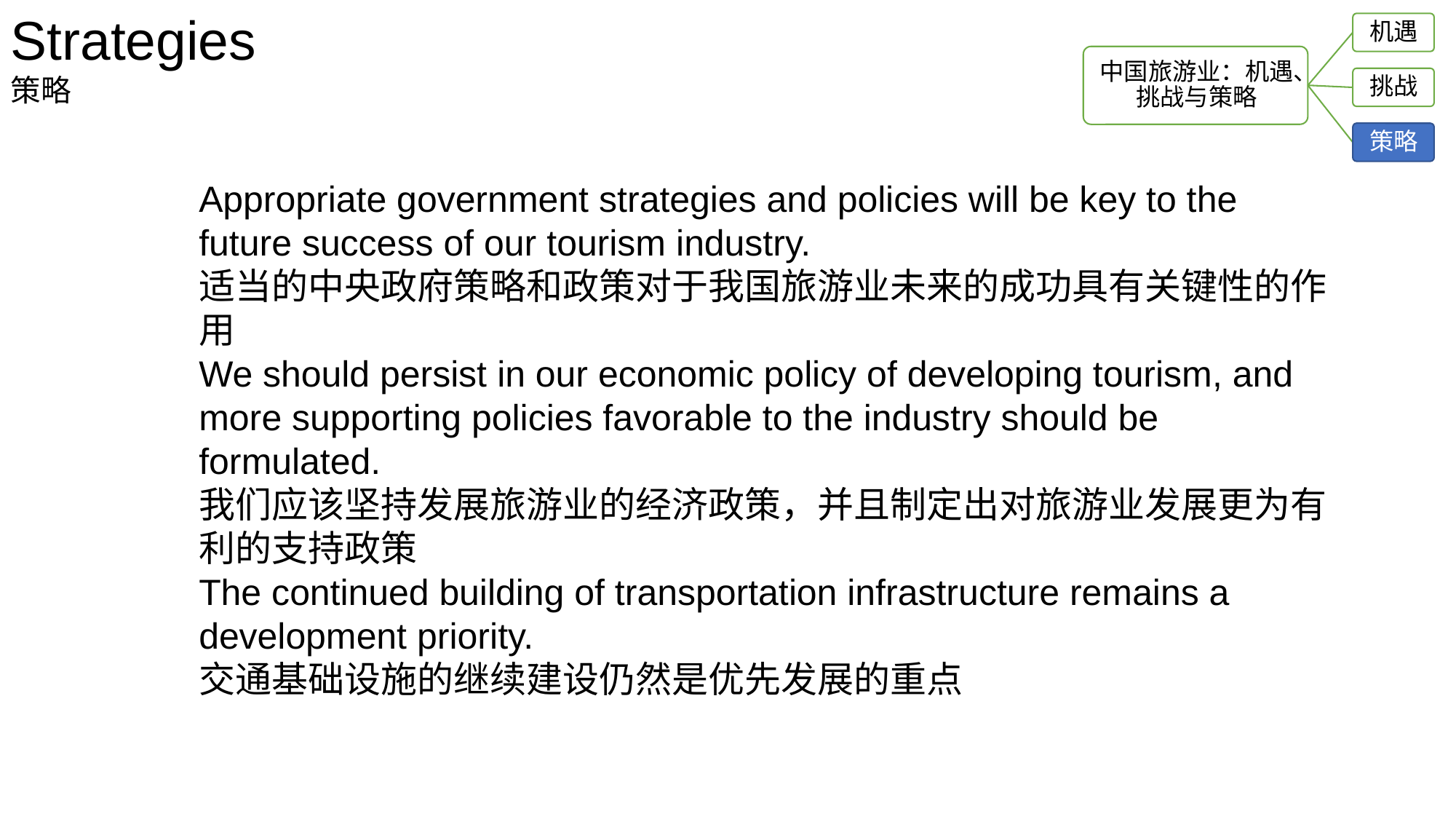

Strategies
策略
中国旅游业：机遇、挑战与策略

机遇

挑战

策略
Appropriate government strategies and policies will be key to the future success of our tourism industry.
适当的中央政府策略和政策对于我国旅游业未来的成功具有关键性的作用
We should persist in our economic policy of developing tourism, and more supporting policies favorable to the industry should be formulated.
我们应该坚持发展旅游业的经济政策，并且制定出对旅游业发展更为有利的支持政策
The continued building of transportation infrastructure remains a development priority.
交通基础设施的继续建设仍然是优先发展的重点